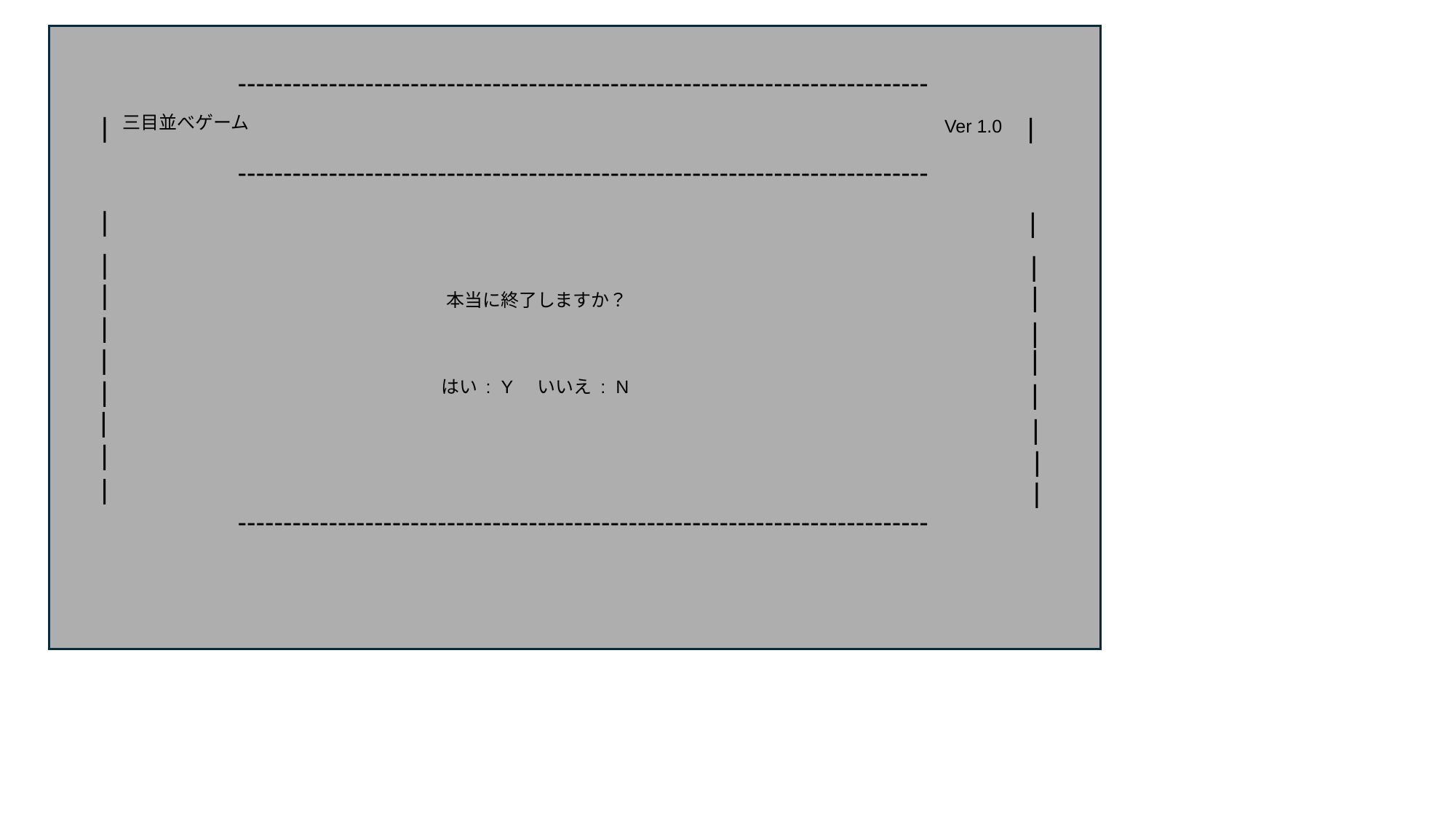

----------------------------------------------------------------------------
|
|
三目並べゲーム
Ver 1.0
 ----------------------------------------------------------------------------
|
|
|
|
|
|
本当に終了しますか？
|
|
|
|
|
はい :  Y    いいえ :  N
|
|
|
|
|
|
|
 ----------------------------------------------------------------------------